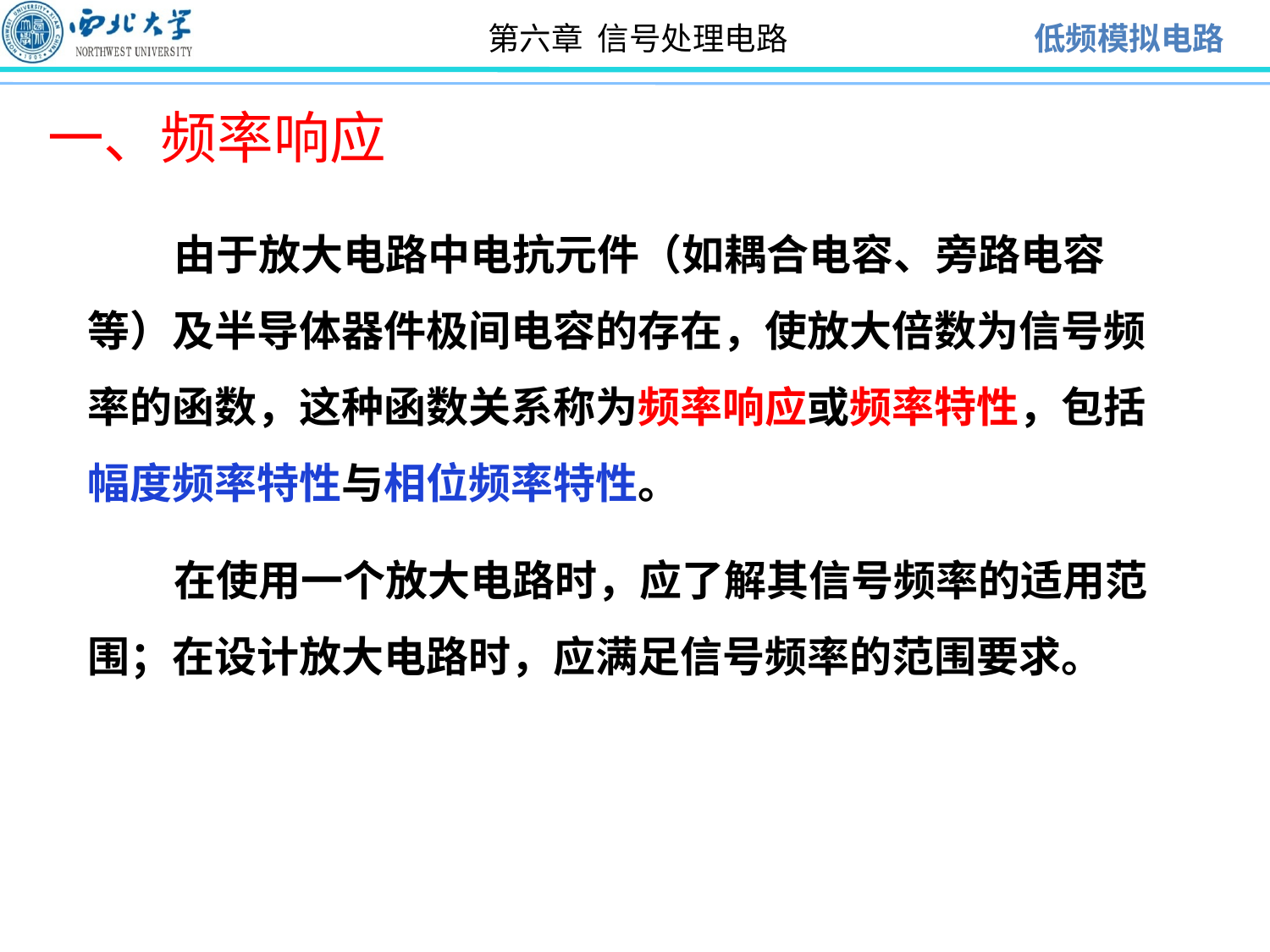

一、频率响应
        由于放大电路中电抗元件（如耦合电容、旁路电容等）及半导体器件极间电容的存在，使放大倍数为信号频率的函数，这种函数关系称为频率响应或频率特性，包括幅度频率特性与相位频率特性。
        在使用一个放大电路时，应了解其信号频率的适用范围；在设计放大电路时，应满足信号频率的范围要求。
5